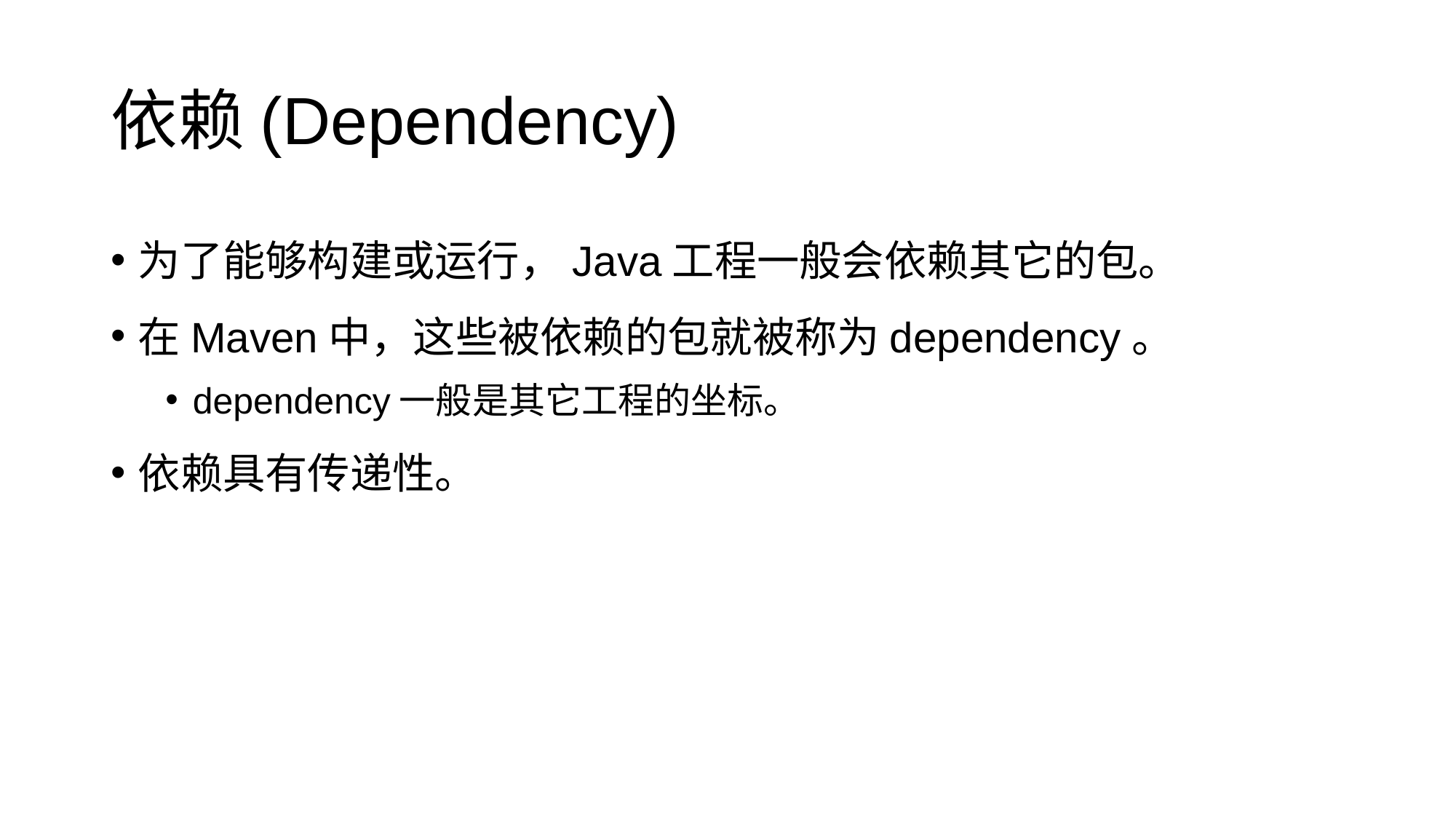

# 依赖(Dependency)
为了能够构建或运行，Java工程一般会依赖其它的包。
在Maven中，这些被依赖的包就被称为dependency。
dependency一般是其它工程的坐标。
依赖具有传递性。